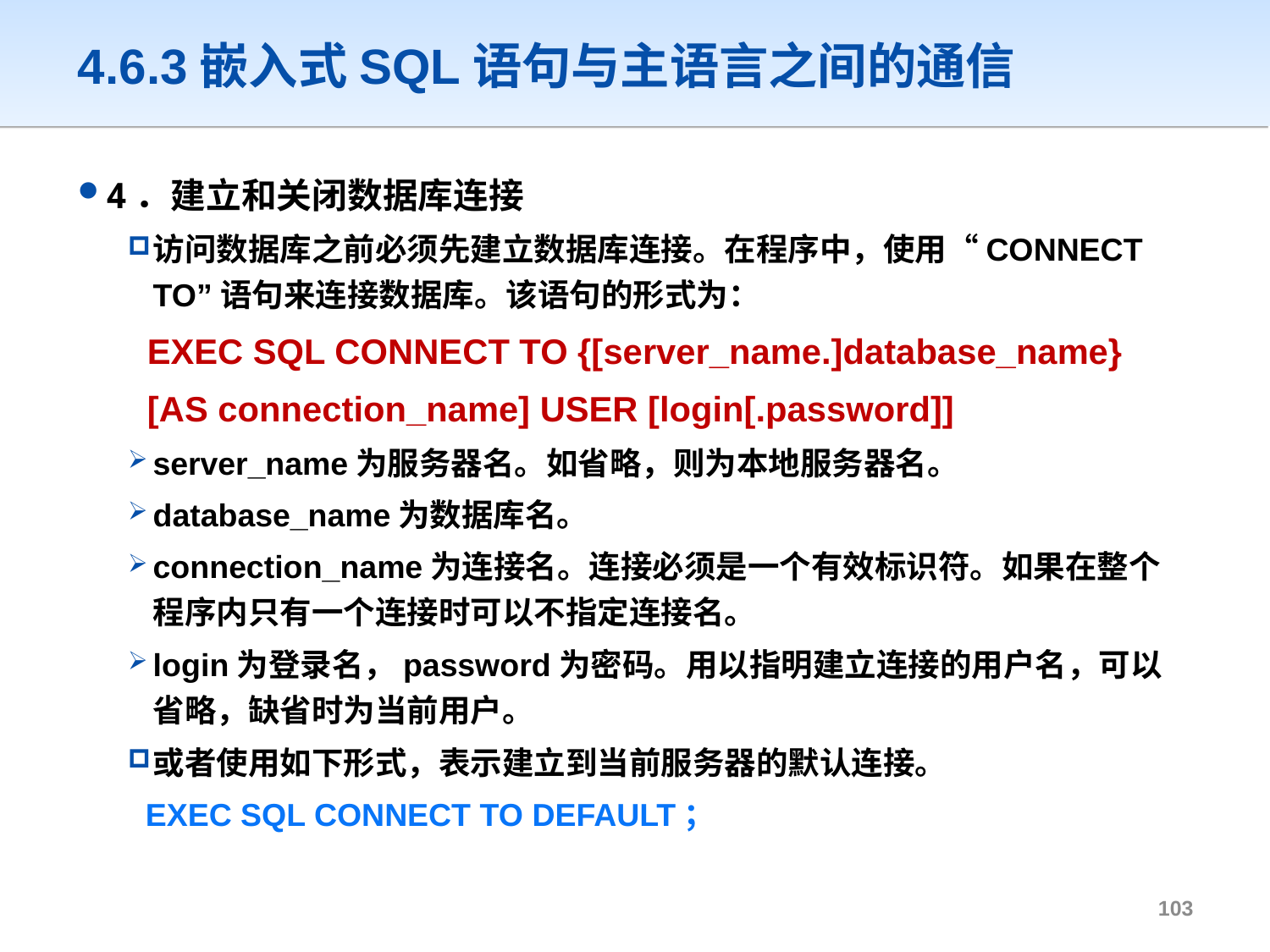

# 4.6.3嵌入式SQL语句与主语言之间的通信
4．建立和关闭数据库连接
访问数据库之前必须先建立数据库连接。在程序中，使用“CONNECT TO”语句来连接数据库。该语句的形式为：
  EXEC SQL CONNECT TO {[server_name.]database_name}
  [AS connection_name] USER [login[.password]]
server_name为服务器名。如省略，则为本地服务器名。
database_name为数据库名。
connection_name为连接名。连接必须是一个有效标识符。如果在整个程序内只有一个连接时可以不指定连接名。
login为登录名，password为密码。用以指明建立连接的用户名，可以省略，缺省时为当前用户。
或者使用如下形式，表示建立到当前服务器的默认连接。
  EXEC SQL CONNECT TO DEFAULT；

103